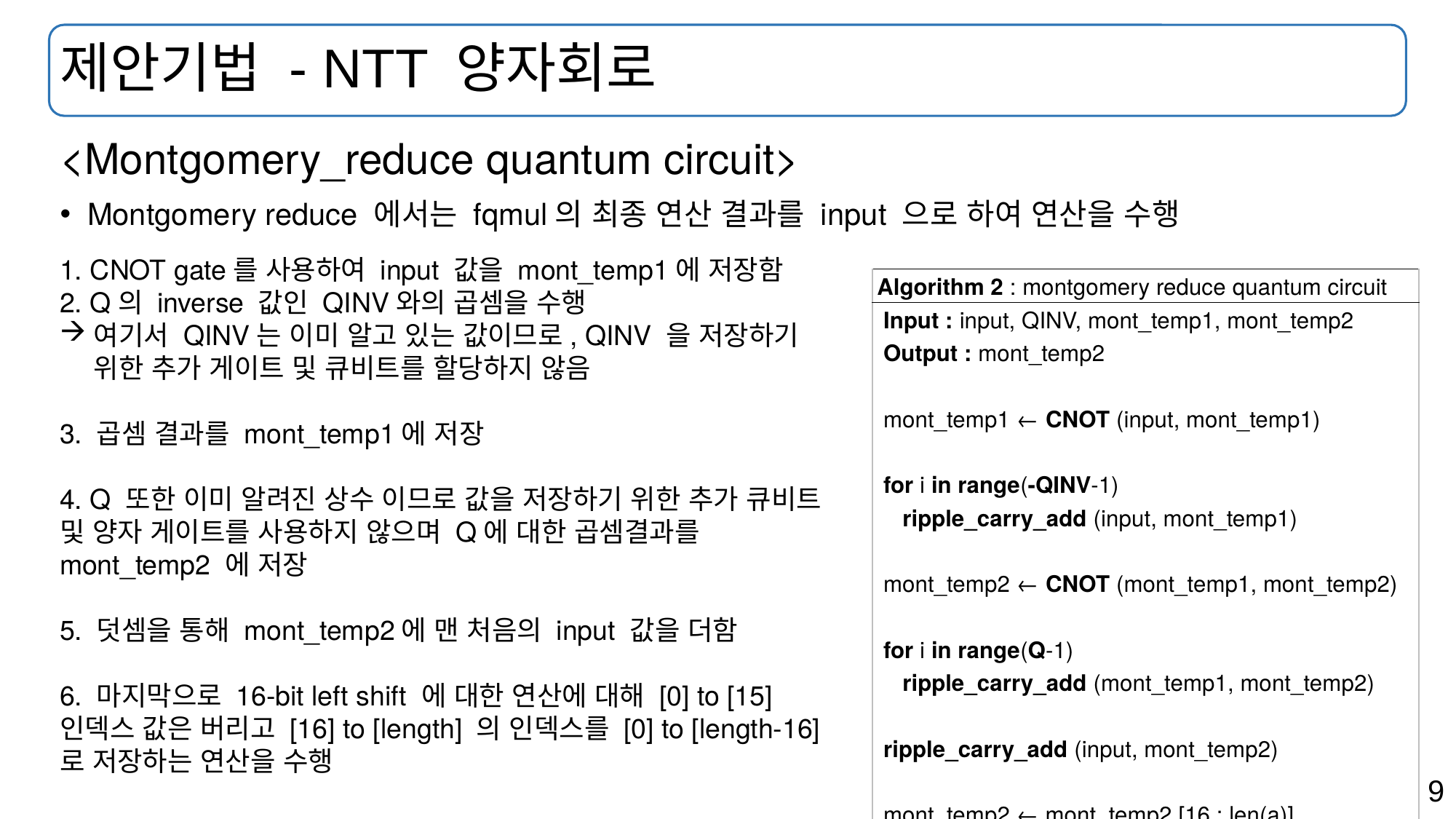

# 제안기법 - NTT 양자회로
<Montgomery_reduce quantum circuit>
Montgomery reduce 에서는 fqmul의 최종 연산 결과를 input 으로 하여 연산을 수행
1. CNOT gate를 사용하여 input 값을 mont_temp1에 저장함
2. Q의 inverse 값인 QINV와의 곱셈을 수행
여기서 QINV는 이미 알고 있는 값이므로, QINV 을 저장하기 위한 추가 게이트 및 큐비트를 할당하지 않음

3. 곱셈 결과를 mont_temp1에 저장

4. Q 또한 이미 알려진 상수 이므로 값을 저장하기 위한 추가 큐비트 및 양자 게이트를 사용하지 않으며 Q에 대한 곱셈결과를 mont_temp2 에 저장

5. 덧셈을 통해 mont_temp2에 맨 처음의 input 값을 더함

6. 마지막으로 16-bit left shift 에 대한 연산에 대해 [0] to [15] 인덱스 값은 버리고 [16] to [length] 의 인덱스를 [0] to [length-16] 로 저장하는 연산을 수행
| Algorithm 2 : montgomery reduce quantum circuit |
| --- |
| Input : input, QINV, mont\_temp1, mont\_temp2  Output : mont\_temp2    mont\_temp1 ← CNOT (input, mont\_temp1)  for i in range(-QINV-1)     ripple\_carry\_add (input, mont\_temp1)  mont\_temp2 ← CNOT (mont\_temp1, mont\_temp2)  for i in range(Q-1)     ripple\_carry\_add (mont\_temp1, mont\_temp2)  ripple\_carry\_add (input, mont\_temp2)  mont\_temp2 ← mont\_temp2 [16 : len(a)] |